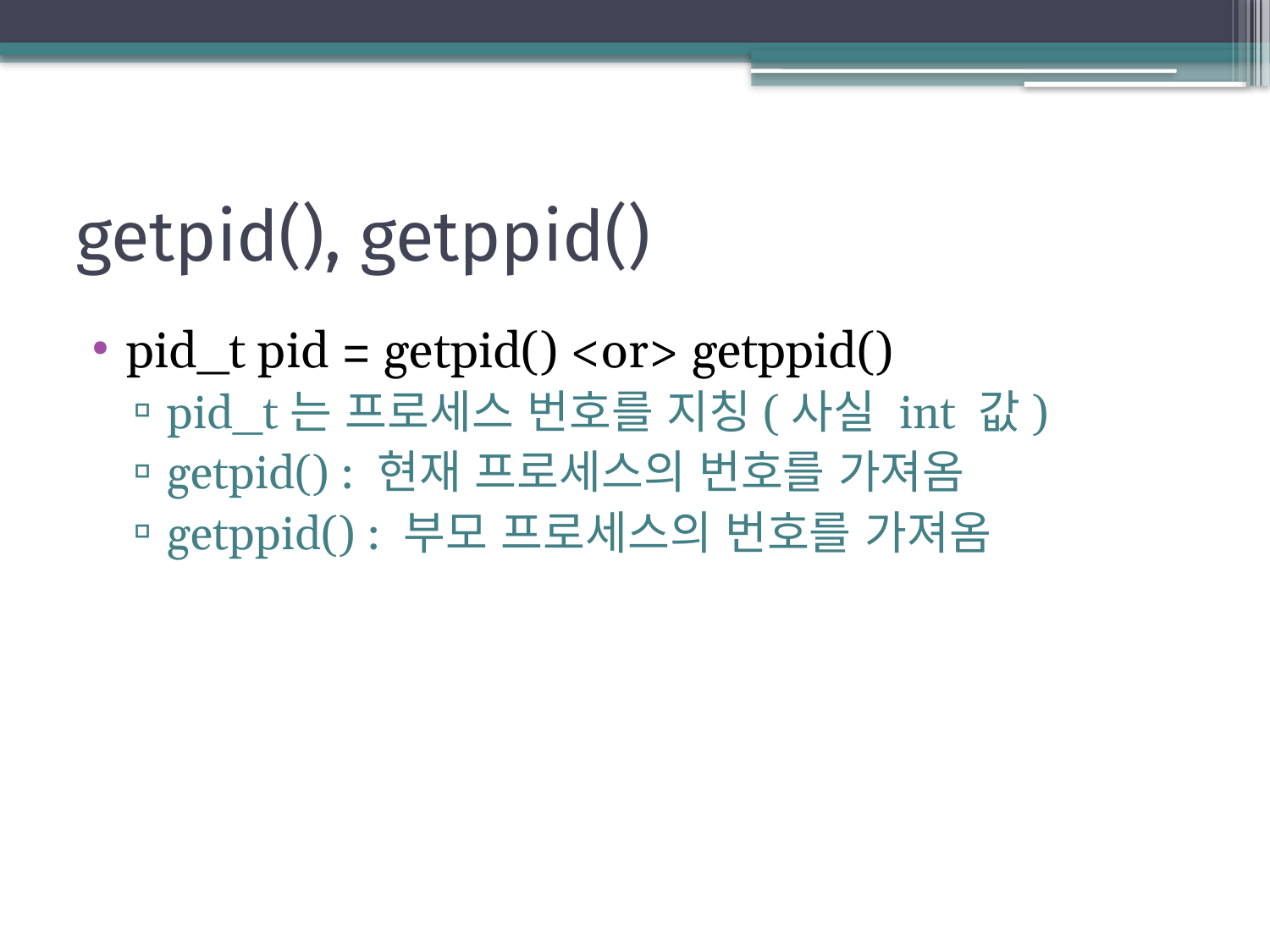

# getpid(), getppid()
pid_t pid = getpid() <or> getppid()
pid_t는 프로세스 번호를 지칭(사실 int 값)
getpid() : 현재 프로세스의 번호를 가져옴
getppid() : 부모 프로세스의 번호를 가져옴